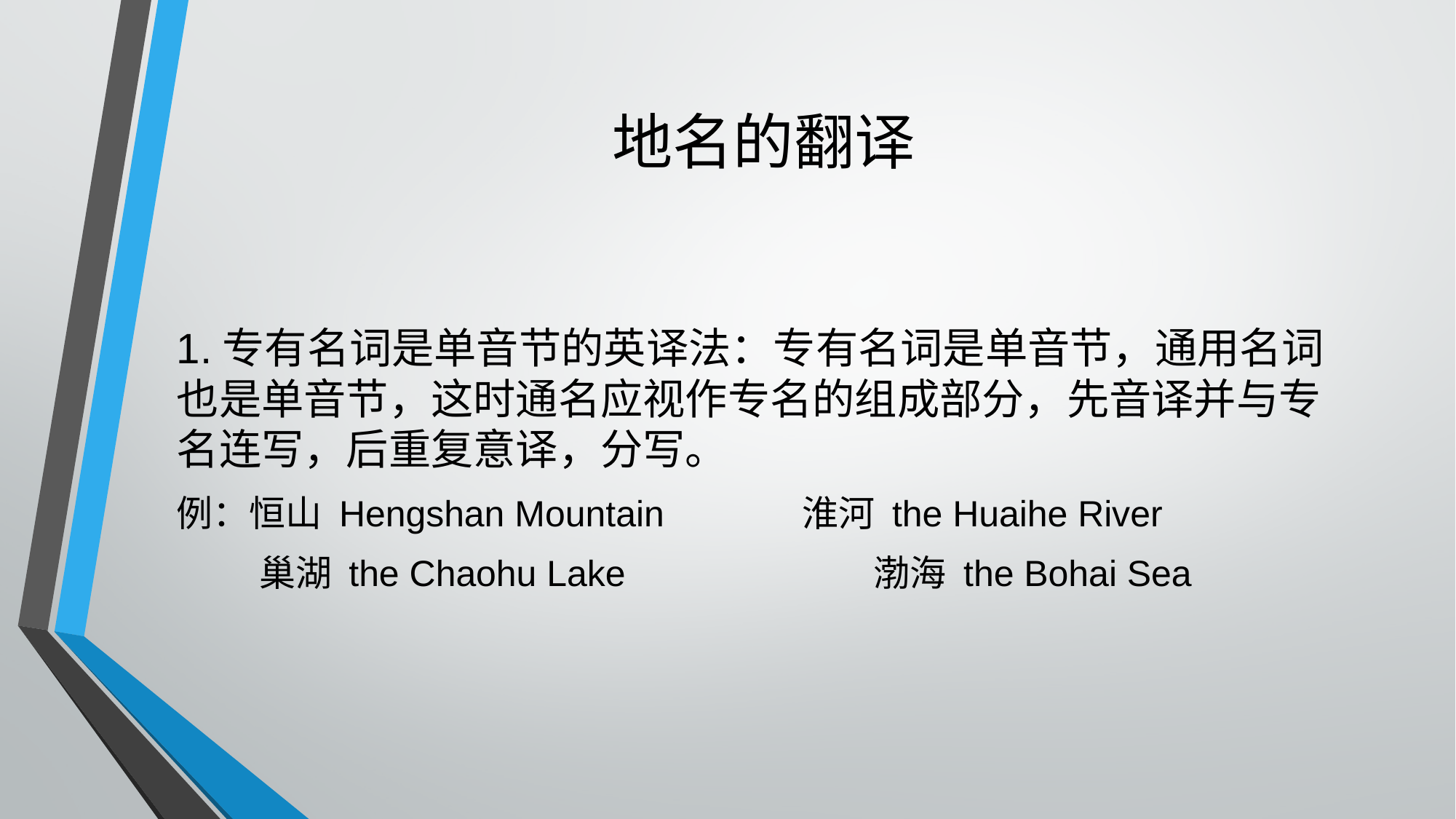

# 地名的翻译
1.专有名词是单音节的英译法：专有名词是单音节，通用名词也是单音节，这时通名应视作专名的组成部分，先音译并与专名连写，后重复意译，分写。
例：恒山 Hengshan Mountain	       淮河 the Huaihe River
         巢湖 the Chaohu Lake	              渤海 the Bohai Sea